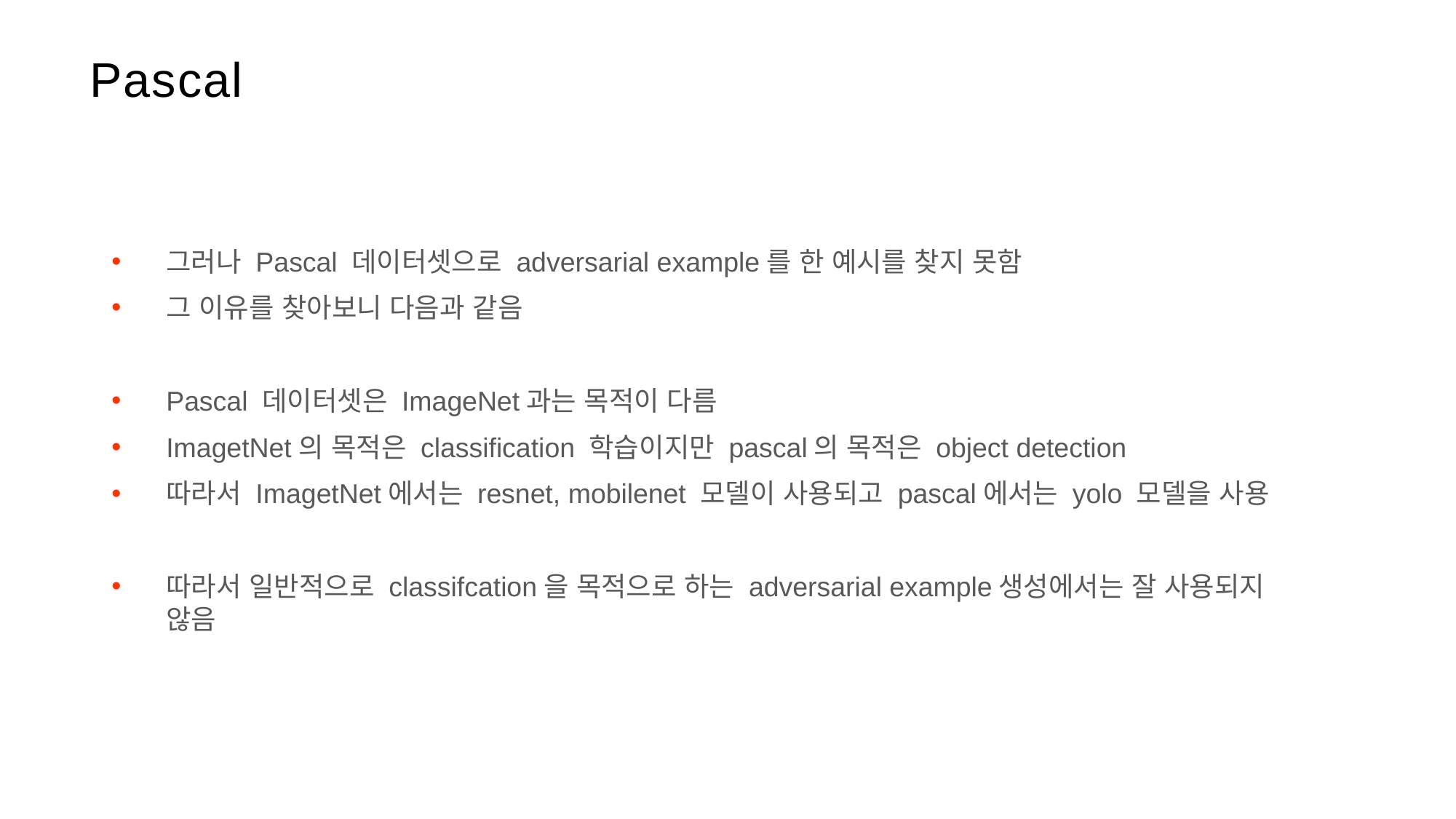

Pascal
그러나 Pascal 데이터셋으로 adversarial example를 한 예시를 찾지 못함
그 이유를 찾아보니 다음과 같음

Pascal 데이터셋은 ImageNet과는 목적이 다름
ImagetNet의 목적은 classification 학습이지만 pascal의 목적은 object detection
따라서 ImagetNet에서는 resnet, mobilenet 모델이 사용되고 pascal에서는 yolo 모델을 사용

따라서 일반적으로 classifcation을 목적으로 하는 adversarial example생성에서는 잘 사용되지 않음